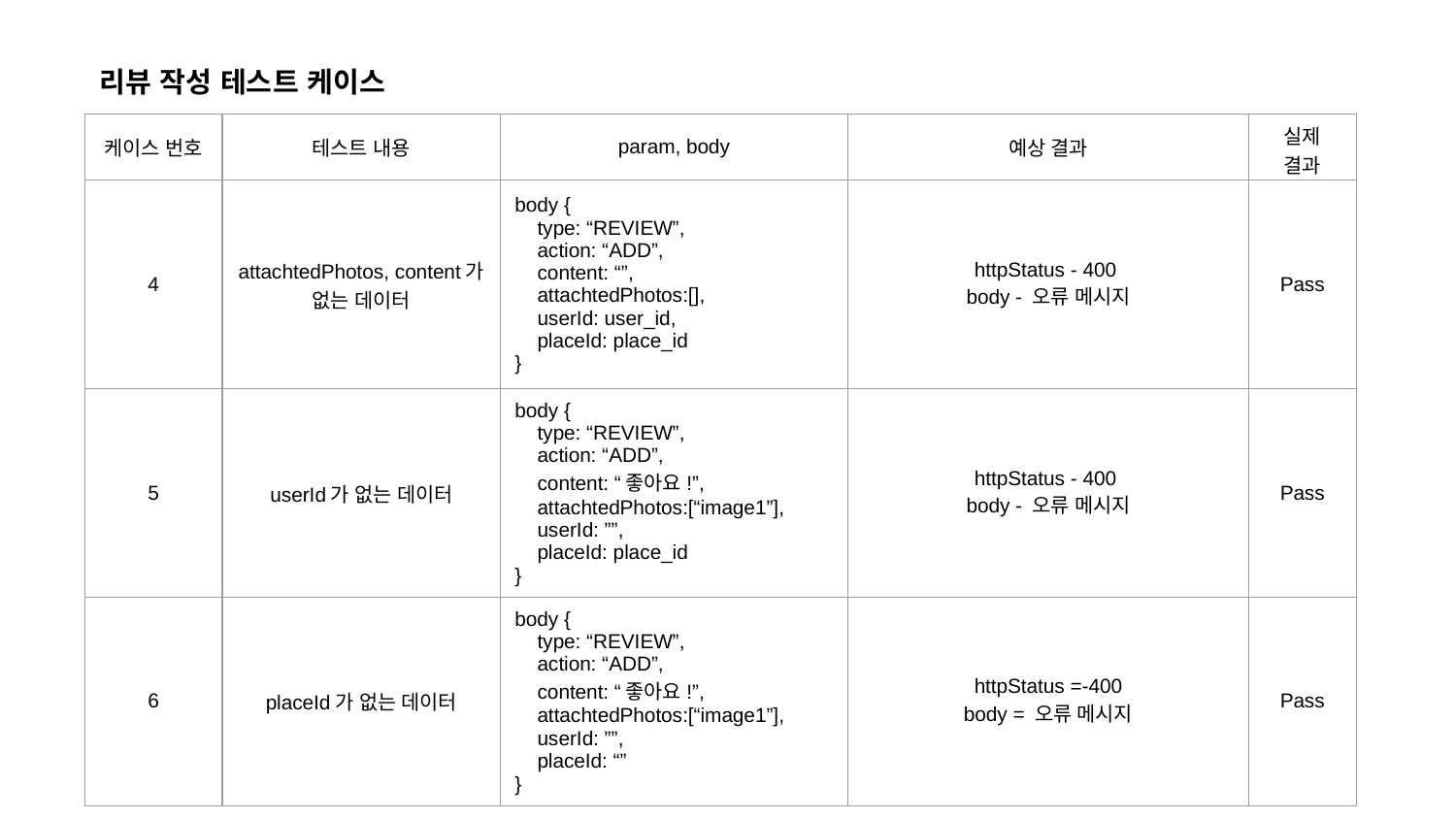

리뷰 작성 테스트 케이스
| 케이스 번호 | 테스트 내용 | param, body | 예상 결과 | 실제 결과 |
| --- | --- | --- | --- | --- |
| 4 | attachtedPhotos, content가 없는 데이터 | body { type: “REVIEW”, action: “ADD”, content: “”, attachtedPhotos:[], userId: user\_id, placeId: place\_id } | httpStatus - 400 body - 오류 메시지 | Pass |
| 5 | userId가 없는 데이터 | body { type: “REVIEW”, action: “ADD”, content: “좋아요!”, attachtedPhotos:[“image1”], userId: ””, placeId: place\_id } | httpStatus - 400 body - 오류 메시지 | Pass |
| 6 | placeId가 없는 데이터 | body { type: “REVIEW”, action: “ADD”, content: “좋아요!”, attachtedPhotos:[“image1”], userId: ””, placeId: “” } | httpStatus =-400 body = 오류 메시지 | Pass |